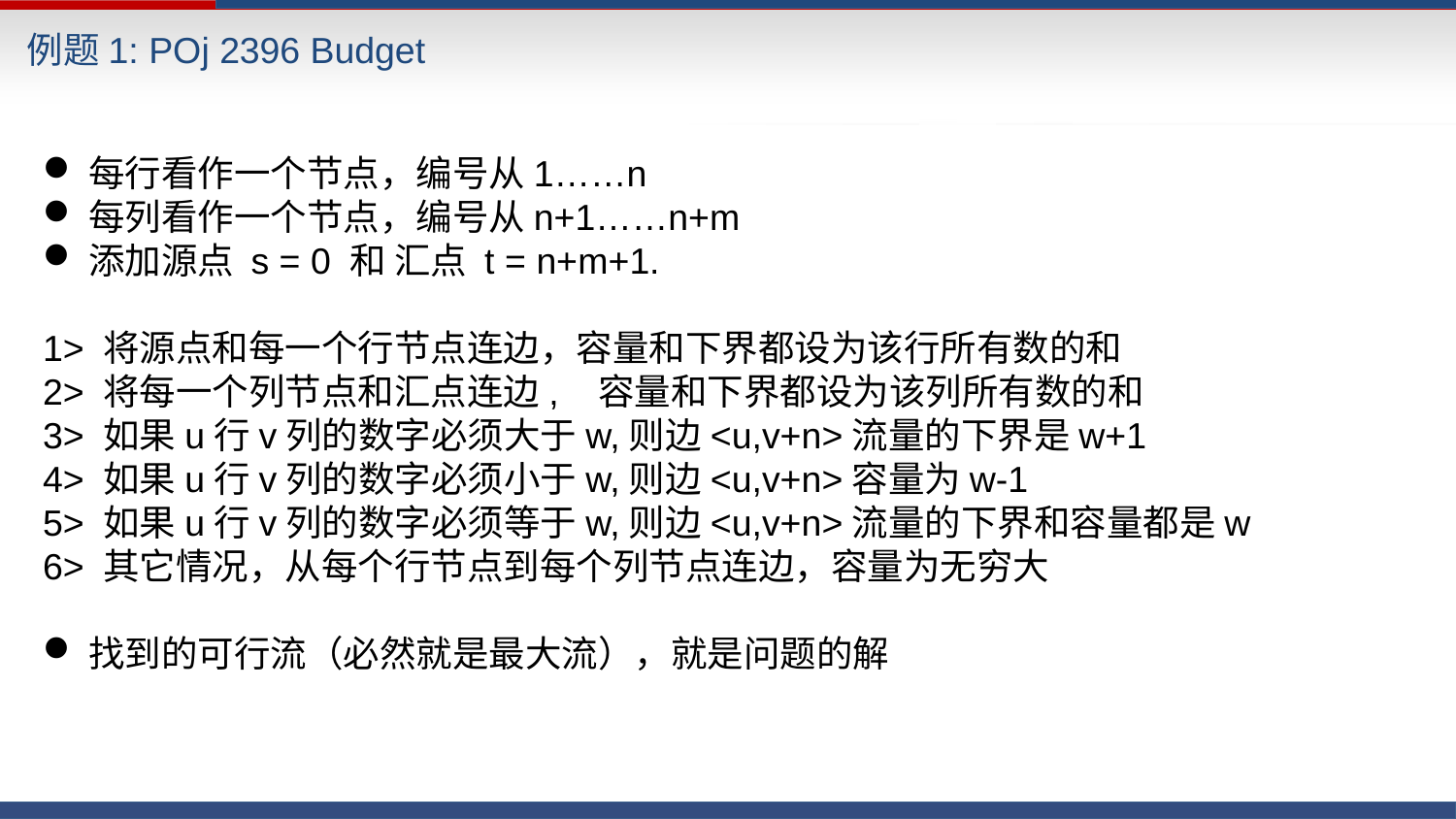

例题1: POj 2396 Budget

每行看作一个节点，编号从1……n
每列看作一个节点，编号从n+1……n+m
添加源点 s = 0 和 汇点 t = n+m+1.

1> 将源点和每一个行节点连边，容量和下界都设为该行所有数的和
2> 将每一个列节点和汇点连边,   容量和下界都设为该列所有数的和
3> 如果u行v列的数字必须大于w,则边<u,v+n>流量的下界是w+1
4> 如果u行v列的数字必须小于w,则边<u,v+n>容量为w-1
5> 如果u行v列的数字必须等于w,则边<u,v+n>流量的下界和容量都是w
6> 其它情况，从每个行节点到每个列节点连边，容量为无穷大

找到的可行流（必然就是最大流），就是问题的解